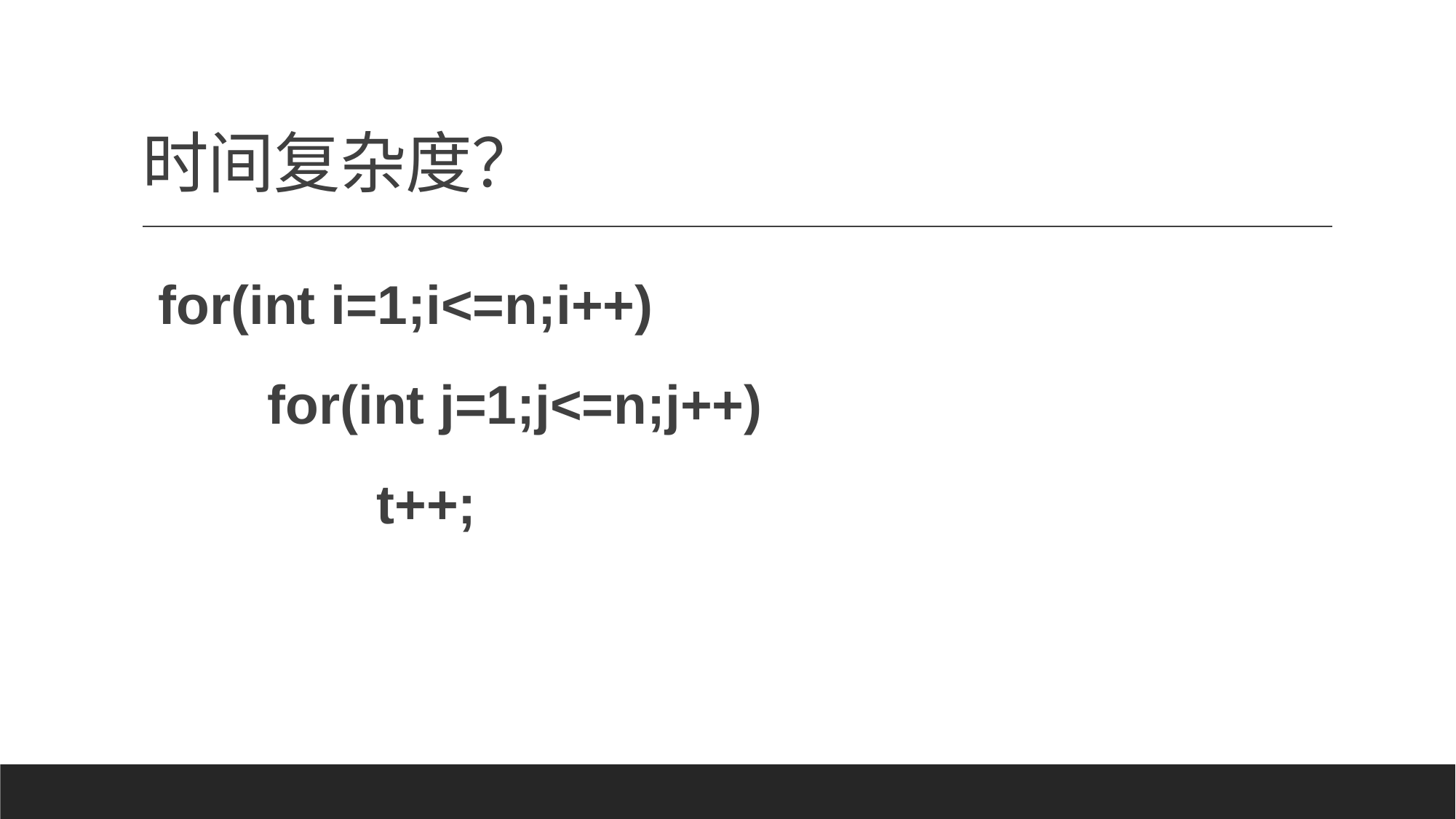

# 时间复杂度？
for(int i=1;i<=n;i++)
	for(int j=1;j<=n;j++)
    		t++;